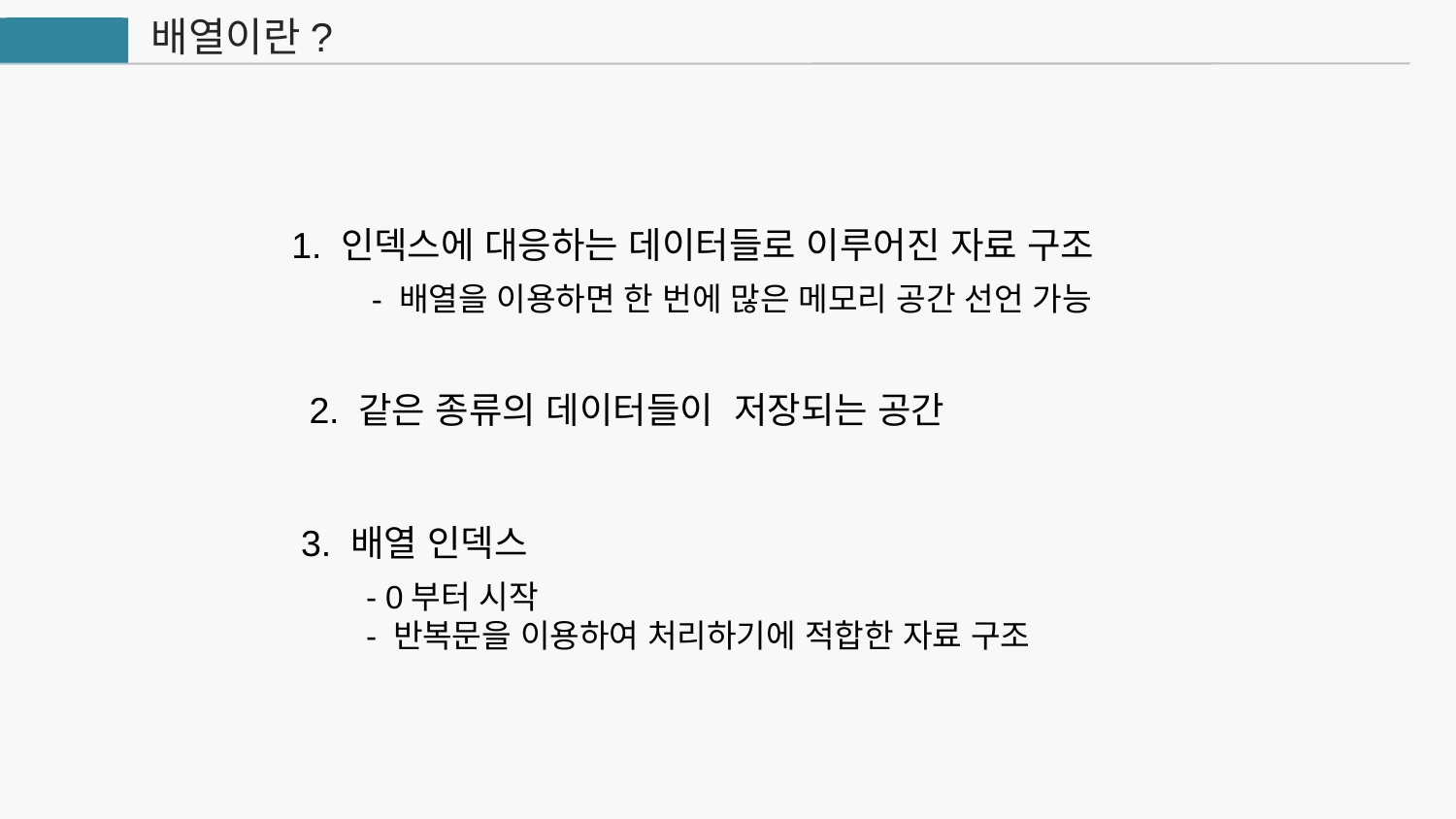

배열이란?

자바
1. 인덱스에 대응하는 데이터들로 이루어진 자료 구조
- 배열을 이용하면 한 번에 많은 메모리 공간 선언 가능
2. 같은 종류의 데이터들이  저장되는 공간
3. 배열 인덱스
- 0부터 시작
- 반복문을 이용하여 처리하기에 적합한 자료 구조